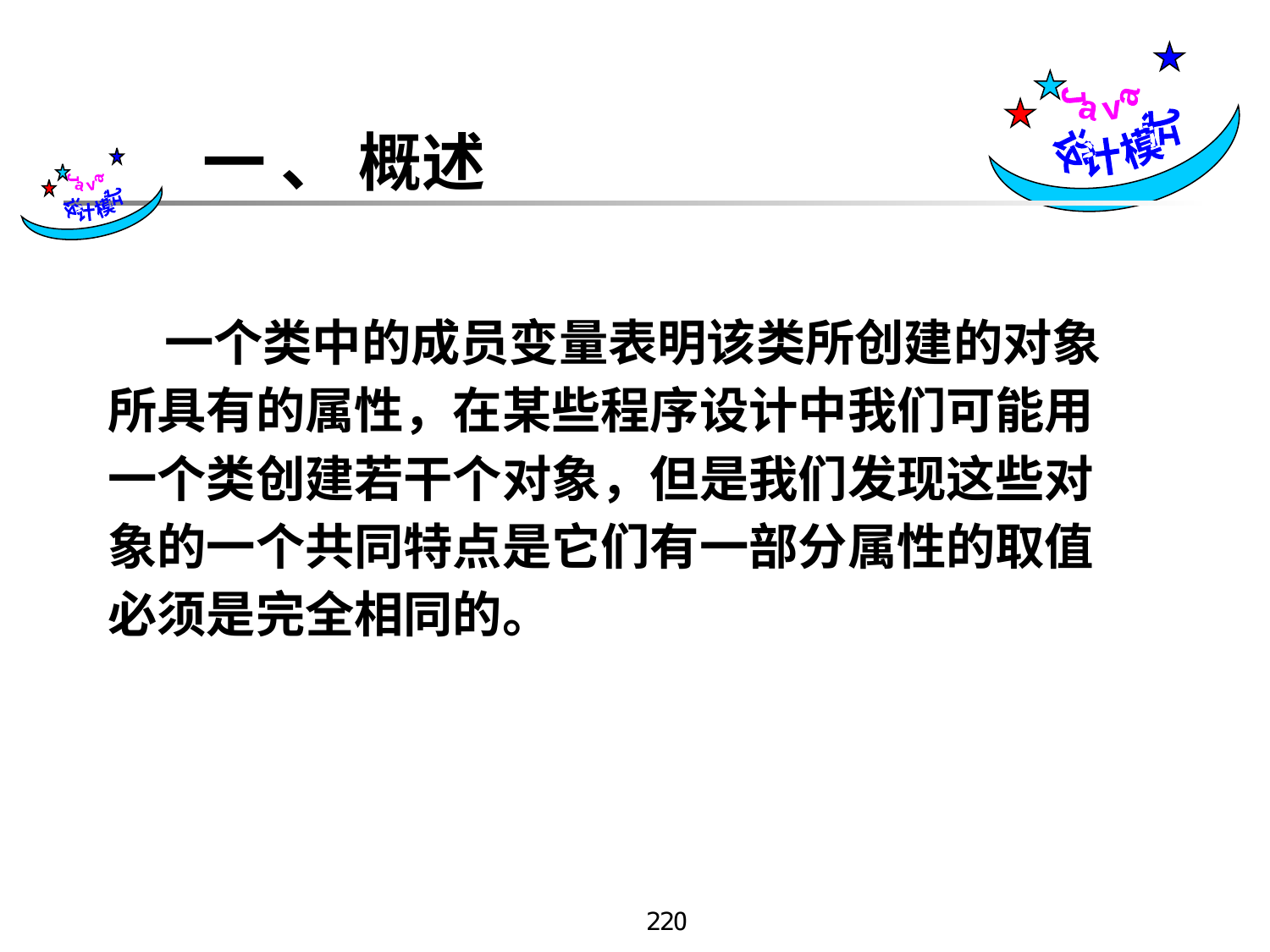

Java
设计模式

一 、 概述

  Java
设计模式

    一个类中的成员变量表明该类所创建的对象所具有的属性，在某些程序设计中我们可能用一个类创建若干个对象，但是我们发现这些对象的一个共同特点是它们有一部分属性的取值必须是完全相同的。

220